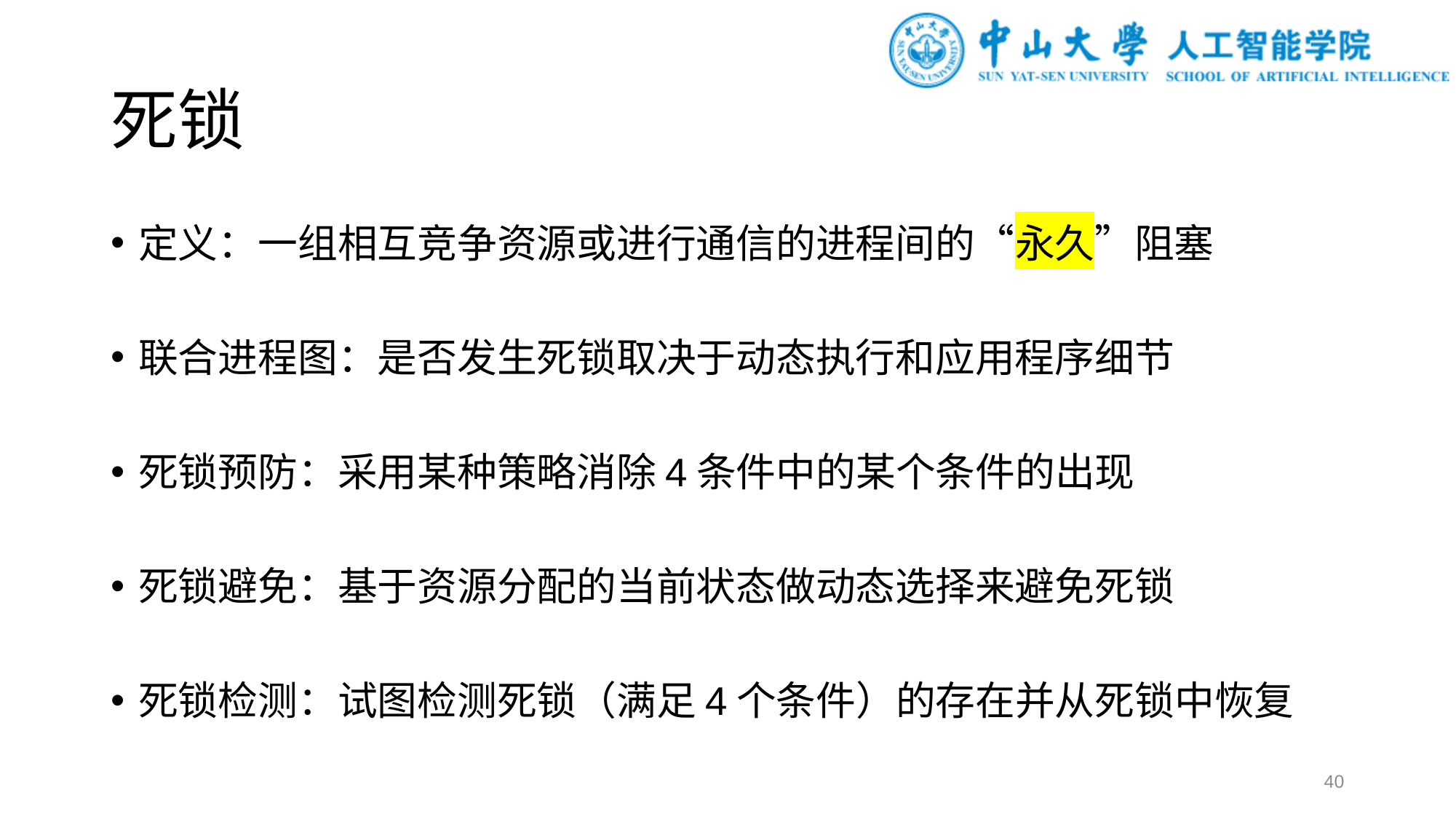

# 死锁
定义：一组相互竞争资源或进行通信的进程间的“永久”阻塞

联合进程图：是否发生死锁取决于动态执行和应用程序细节

死锁预防：采用某种策略消除4条件中的某个条件的出现

死锁避免：基于资源分配的当前状态做动态选择来避免死锁

死锁检测：试图检测死锁（满足4个条件）的存在并从死锁中恢复

40